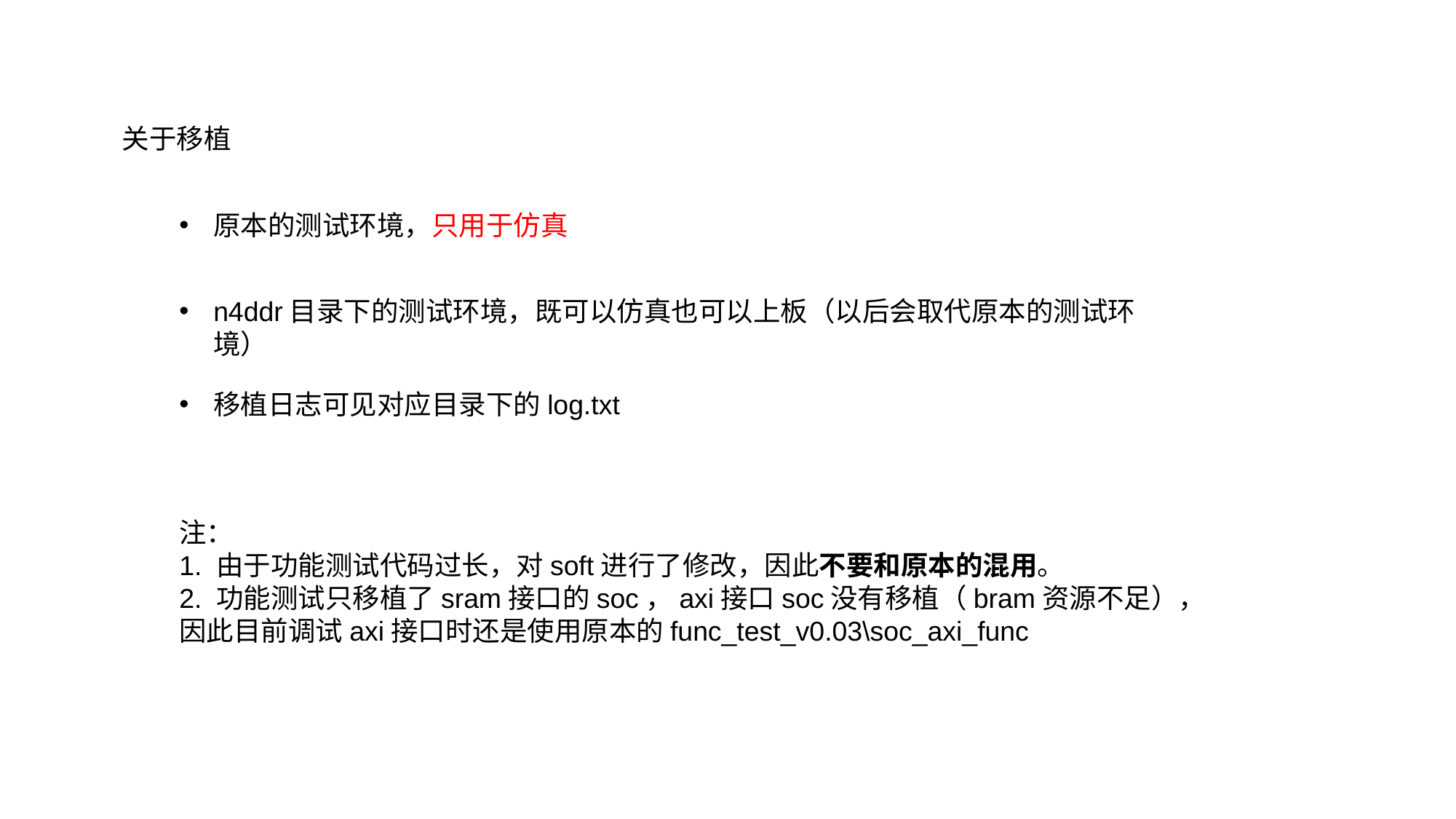

关于移植
原本的测试环境，只用于仿真
n4ddr目录下的测试环境，既可以仿真也可以上板（以后会取代原本的测试环境）
移植日志可见对应目录下的log.txt
注：
1. 由于功能测试代码过长，对soft进行了修改，因此不要和原本的混用。
2. 功能测试只移植了sram接口的soc，axi接口soc没有移植（bram资源不足），因此目前调试axi接口时还是使用原本的func_test_v0.03\soc_axi_func